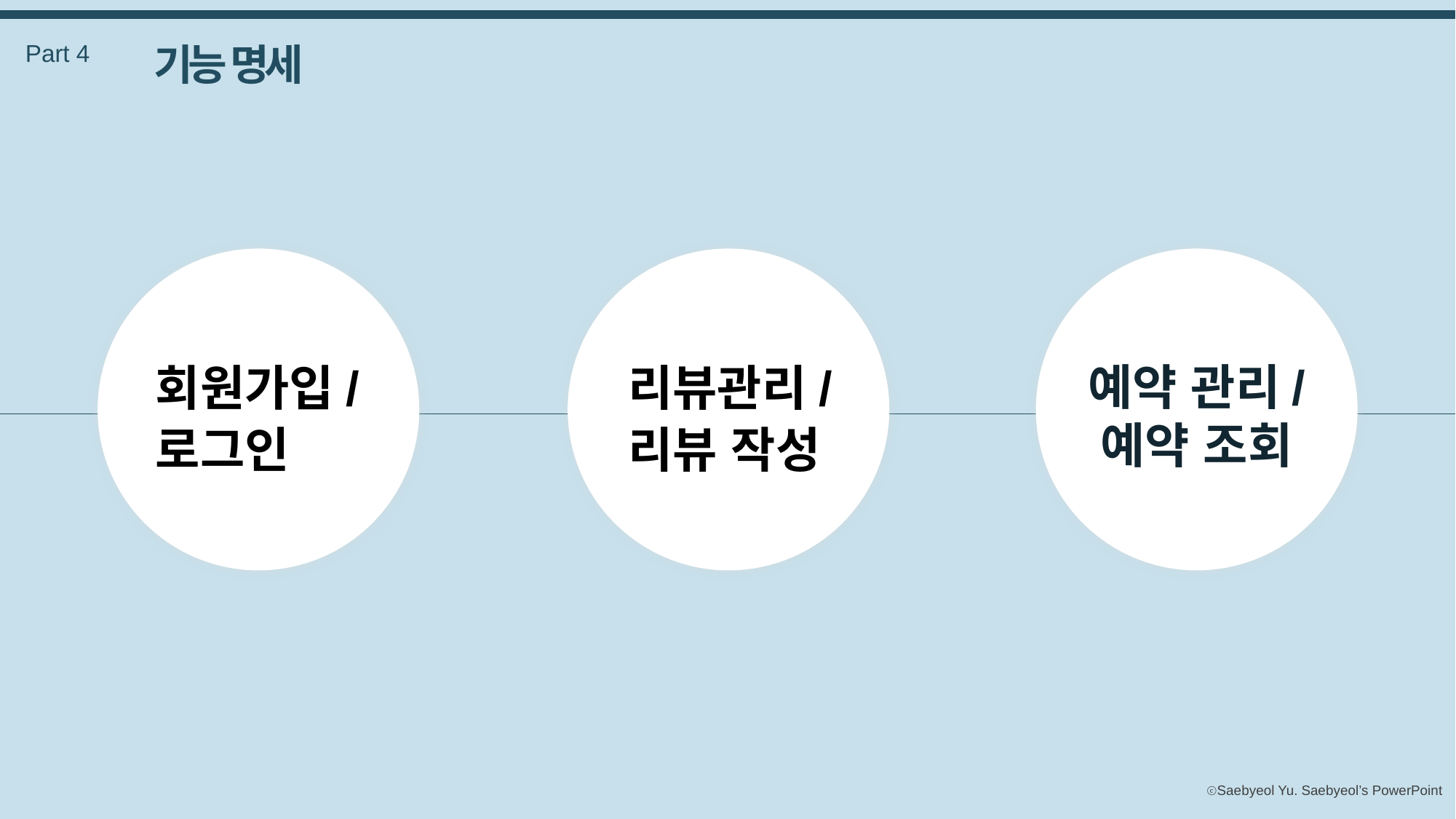

Part 4
기능 명세

회원가입/ 로그인
리뷰관리/ 리뷰 작성
예약 관리/ 예약 조회